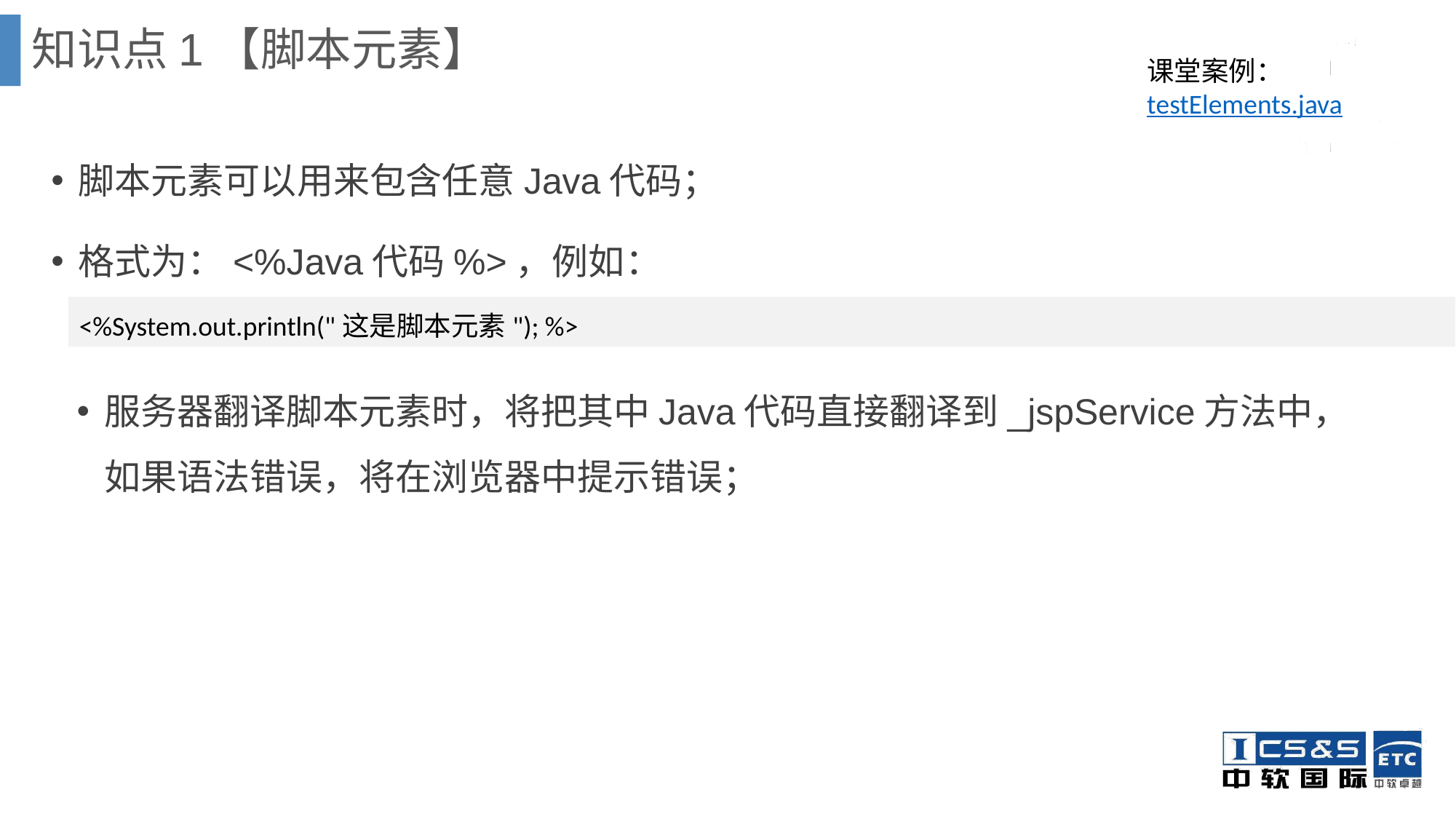

知识点1【脚本元素】
课堂案例：testElements.java
脚本元素可以用来包含任意Java代码；
格式为：<%Java代码%>，例如：
<%System.out.println("这是脚本元素"); %>
服务器翻译脚本元素时，将把其中Java代码直接翻译到_jspService方法中，如果语法错误，将在浏览器中提示错误；